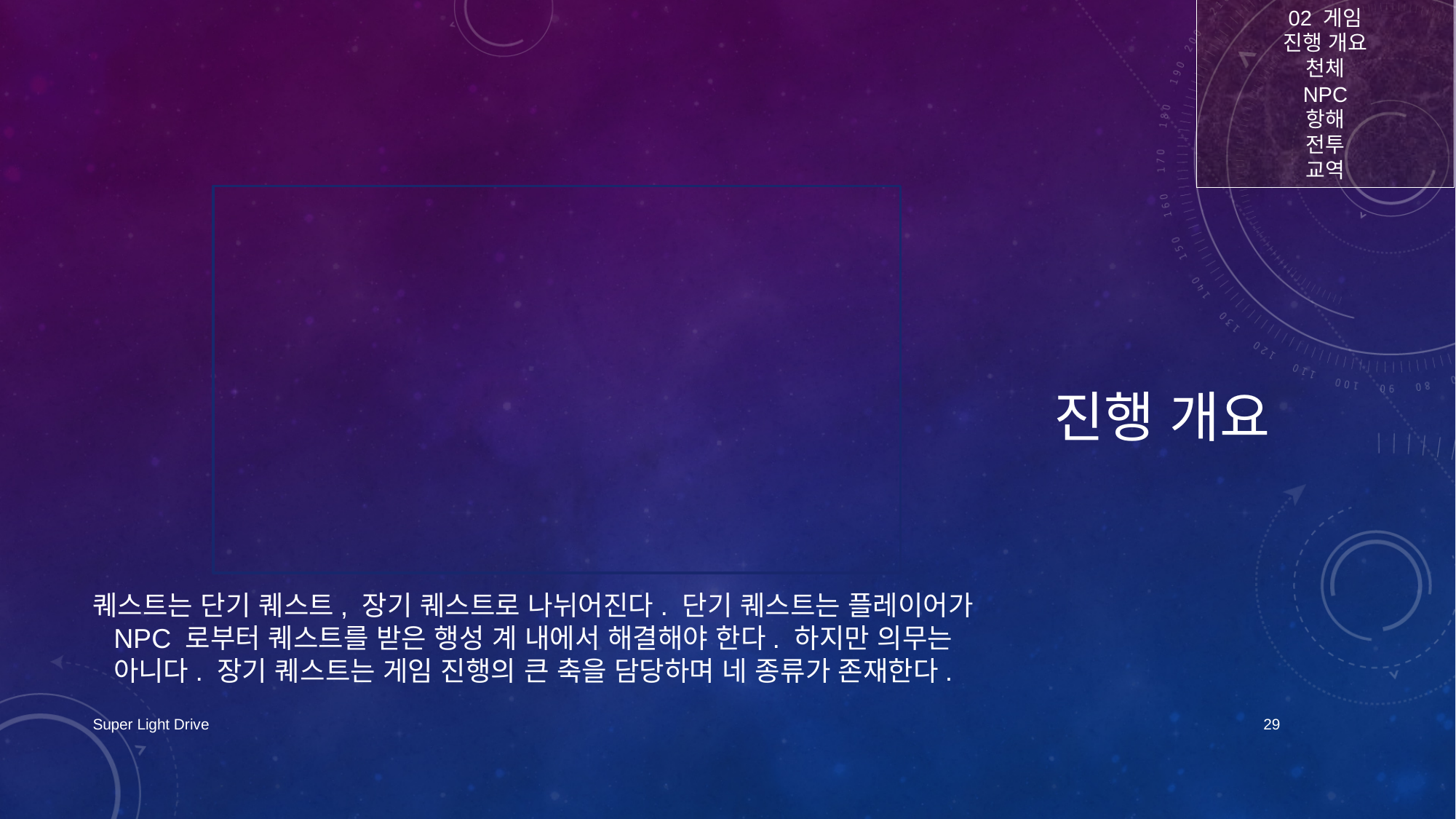

02 게임
진행 개요
천체
NPC
항해
전투
교역
# 진행 개요
퀘스트는 단기 퀘스트, 장기 퀘스트로 나뉘어진다. 단기 퀘스트는 플레이어가 NPC 로부터 퀘스트를 받은 행성 계 내에서 해결해야 한다. 하지만 의무는 아니다. 장기 퀘스트는 게임 진행의 큰 축을 담당하며 네 종류가 존재한다.

Super Light Drive
29